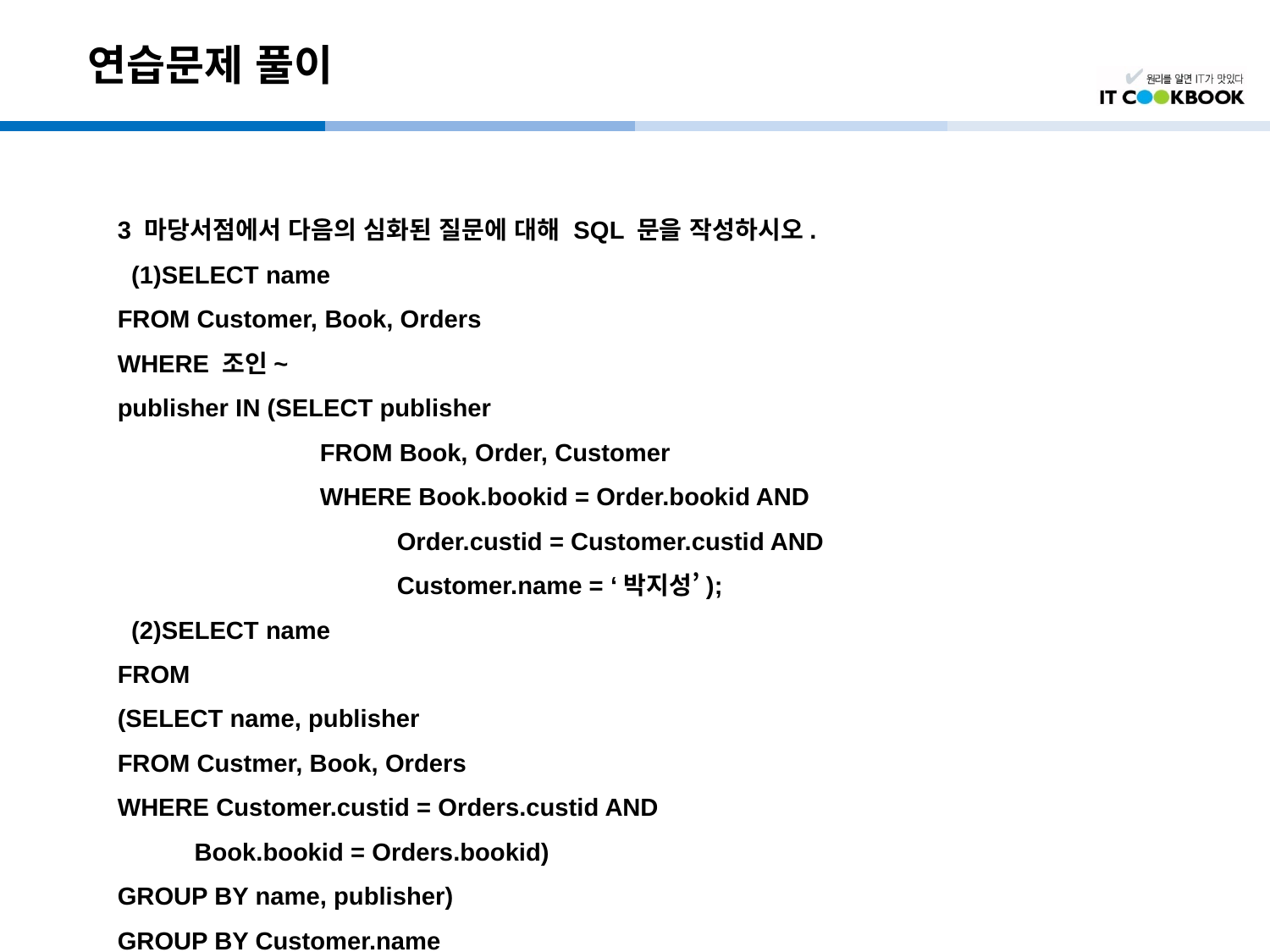

# 연습문제 풀이
3 마당서점에서 다음의 심화된 질문에 대해 SQL 문을 작성하시오.
  (1)SELECT name
FROM Customer, Book, Orders
WHERE 조인~
publisher IN (SELECT publisher
                             FROM Book, Order, Customer
                             WHERE Book.bookid = Order.bookid AND
                                        Order.custid = Customer.custid AND
                                        Customer.name = ‘박지성’);
  (2)SELECT name
FROM
(SELECT name, publisher
FROM Custmer, Book, Orders
WHERE Customer.custid = Orders.custid AND
           Book.bookid = Orders.bookid)
GROUP BY name, publisher)
GROUP BY Customer.name
HAVING COUNT(publisher) >= 2